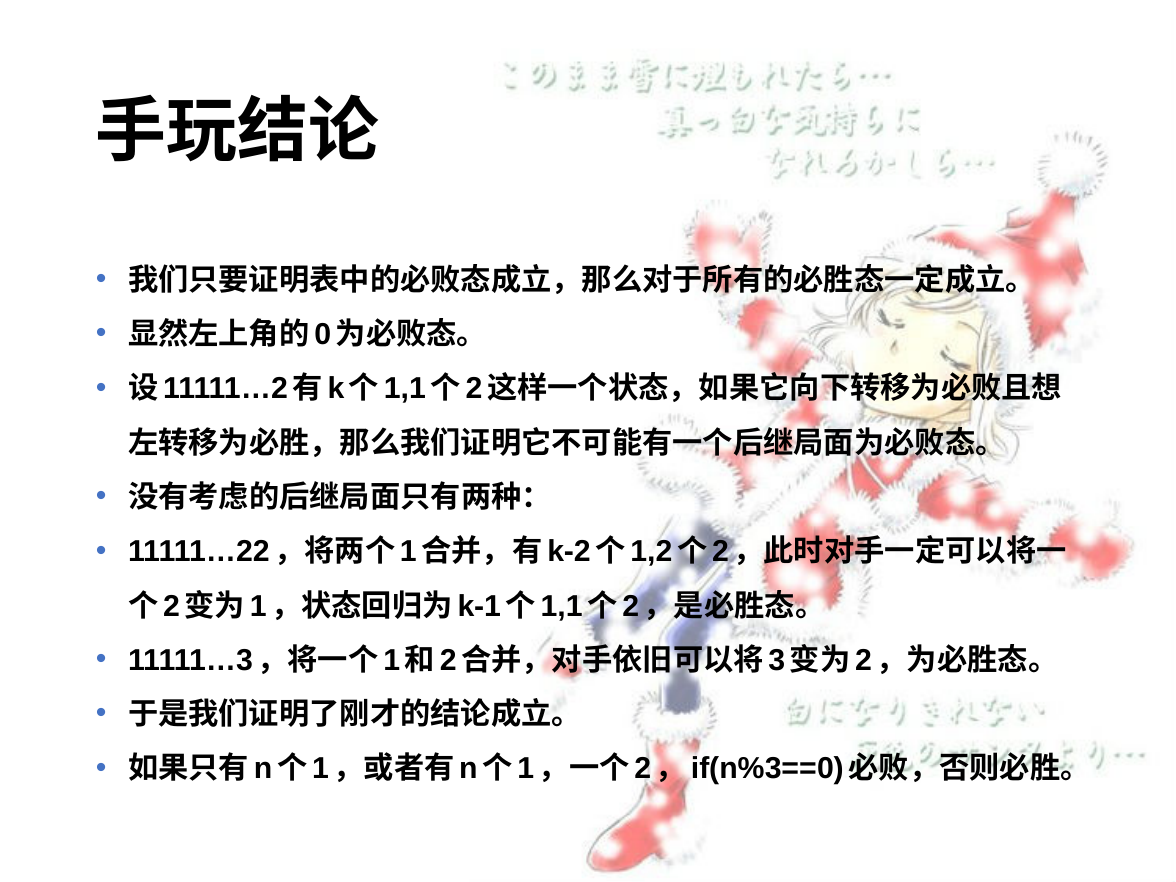

# 手玩结论
我们只要证明表中的必败态成立，那么对于所有的必胜态一定成立。
显然左上角的0为必败态。
设11111…2有k个1,1个2这样一个状态，如果它向下转移为必败且想左转移为必胜，那么我们证明它不可能有一个后继局面为必败态。
没有考虑的后继局面只有两种：
11111…22，将两个1合并，有k-2个1,2个2，此时对手一定可以将一个2变为1，状态回归为k-1个1,1个2，是必胜态。
11111…3，将一个1和2合并，对手依旧可以将3变为2，为必胜态。
于是我们证明了刚才的结论成立。
如果只有n个1，或者有n个1，一个2，if(n%3==0)必败，否则必胜。